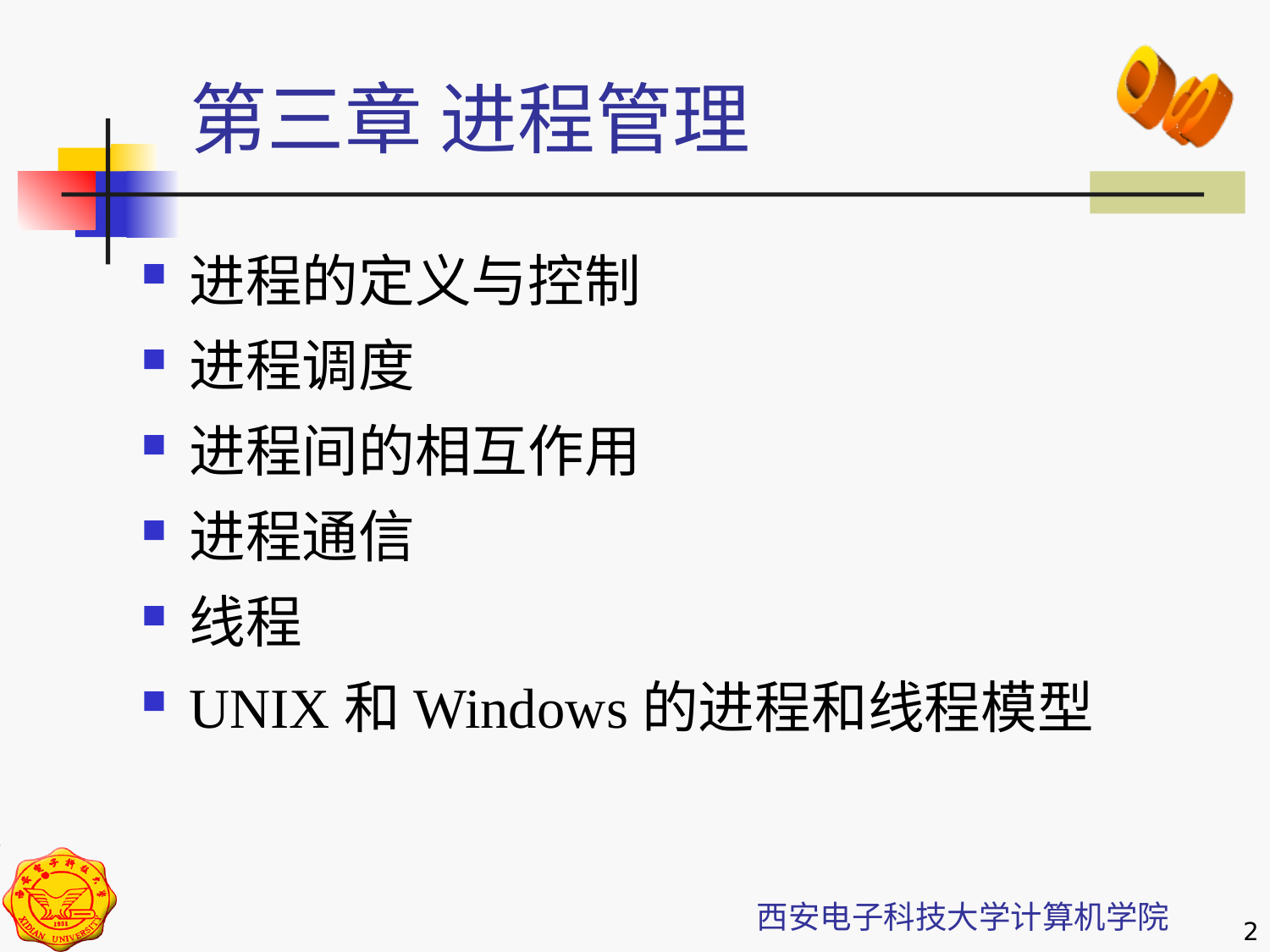

第三章 进程管理
进程的定义与控制
进程调度
进程间的相互作用
进程通信
线程
UNIX和Windows的进程和线程模型
2